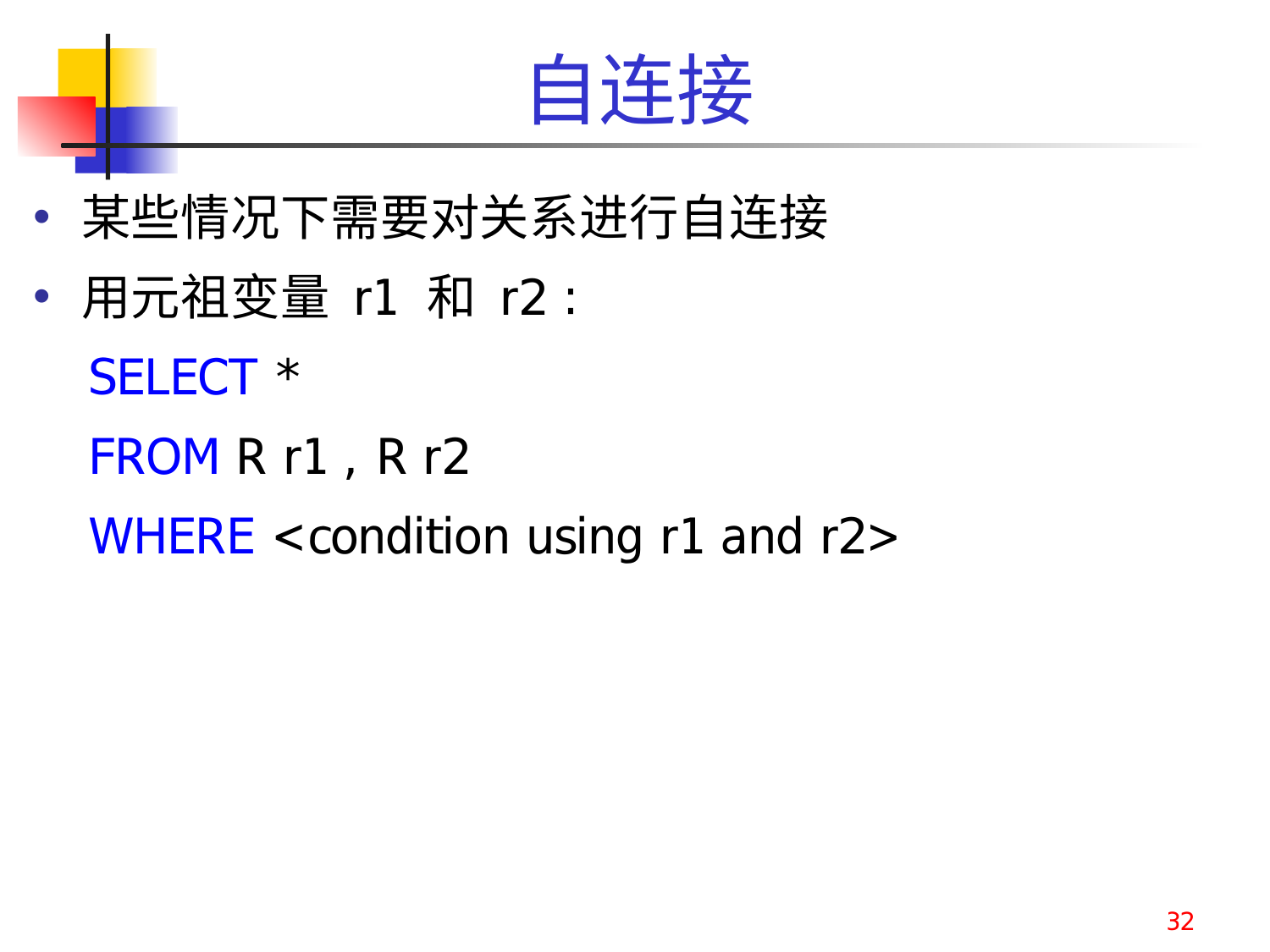

# 自连接
某些情况下需要对关系进行自连接
用元祖变量 r1 和 r2 :
SELECT *
FROM R r1 , R r2
WHERE <condition using r1 and r2>

32